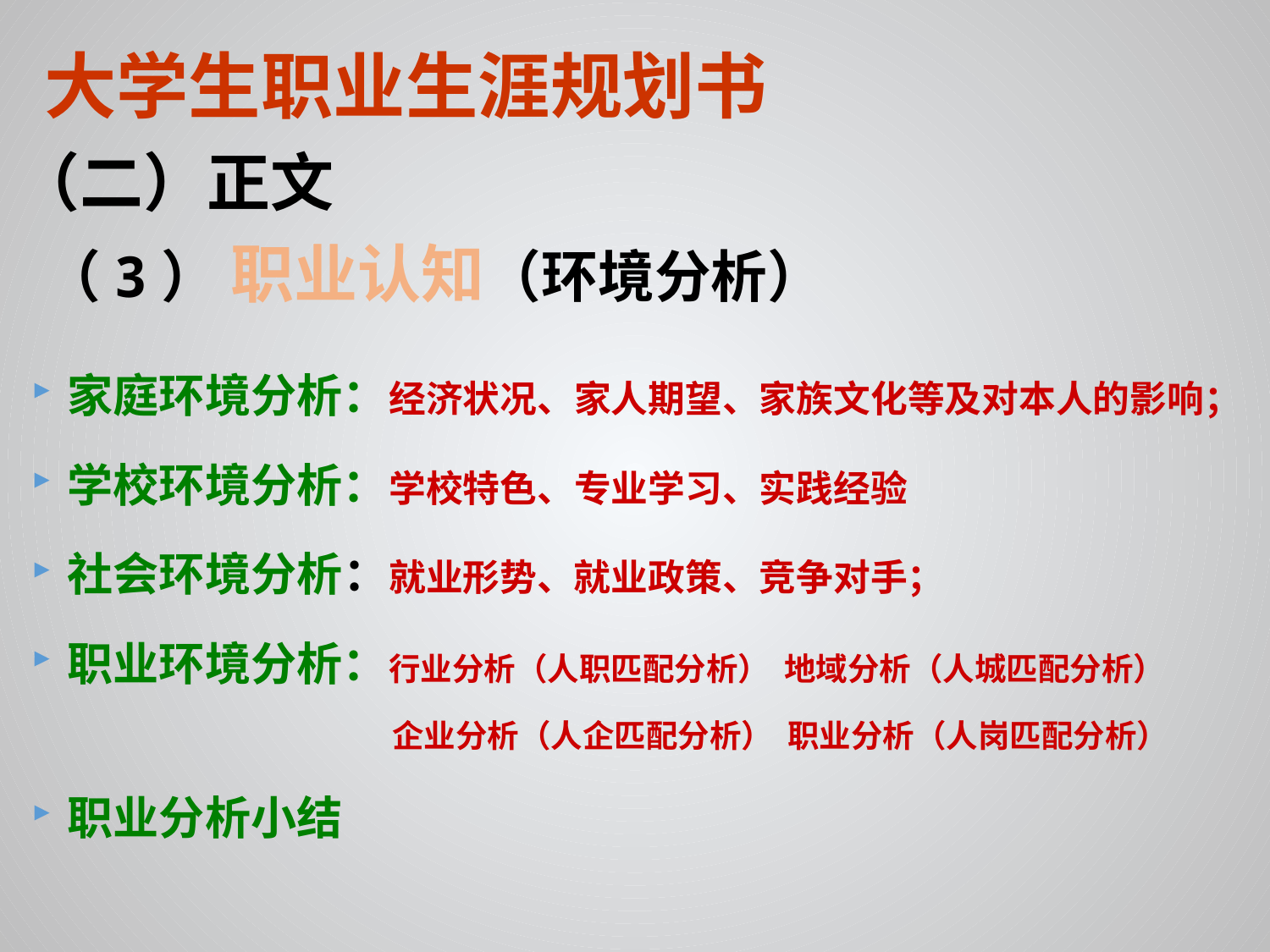

大学生职业生涯规划书
（二）正文
（3） 职业认知（环境分析）
家庭环境分析：经济状况、家人期望、家族文化等及对本人的影响；
学校环境分析：学校特色、专业学习、实践经验
社会环境分析：就业形势、就业政策、竞争对手；
职业环境分析：行业分析（人职匹配分析）  地域分析（人城匹配分析）
                                                 企业分析（人企匹配分析）  职业分析（人岗匹配分析）
职业分析小结